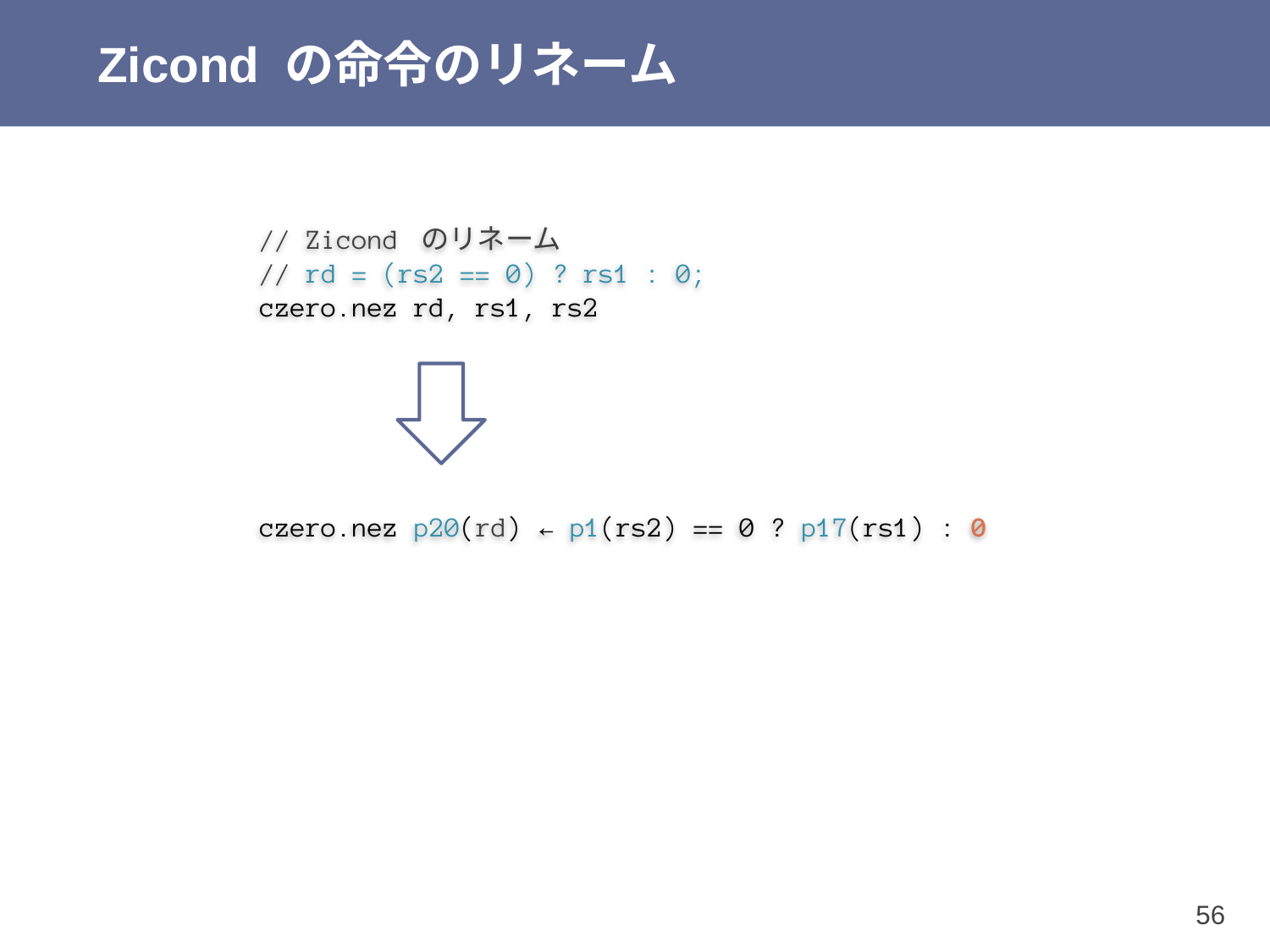

# Zicond の命令のリネーム
// Zicond のリネーム
// rd = (rs2 == 0) ? rs1 : 0;
czero.nez rd, rs1, rs2

czero.nez p20(rd) ← p1(rs2) == 0 ? p17(rs1) : 0